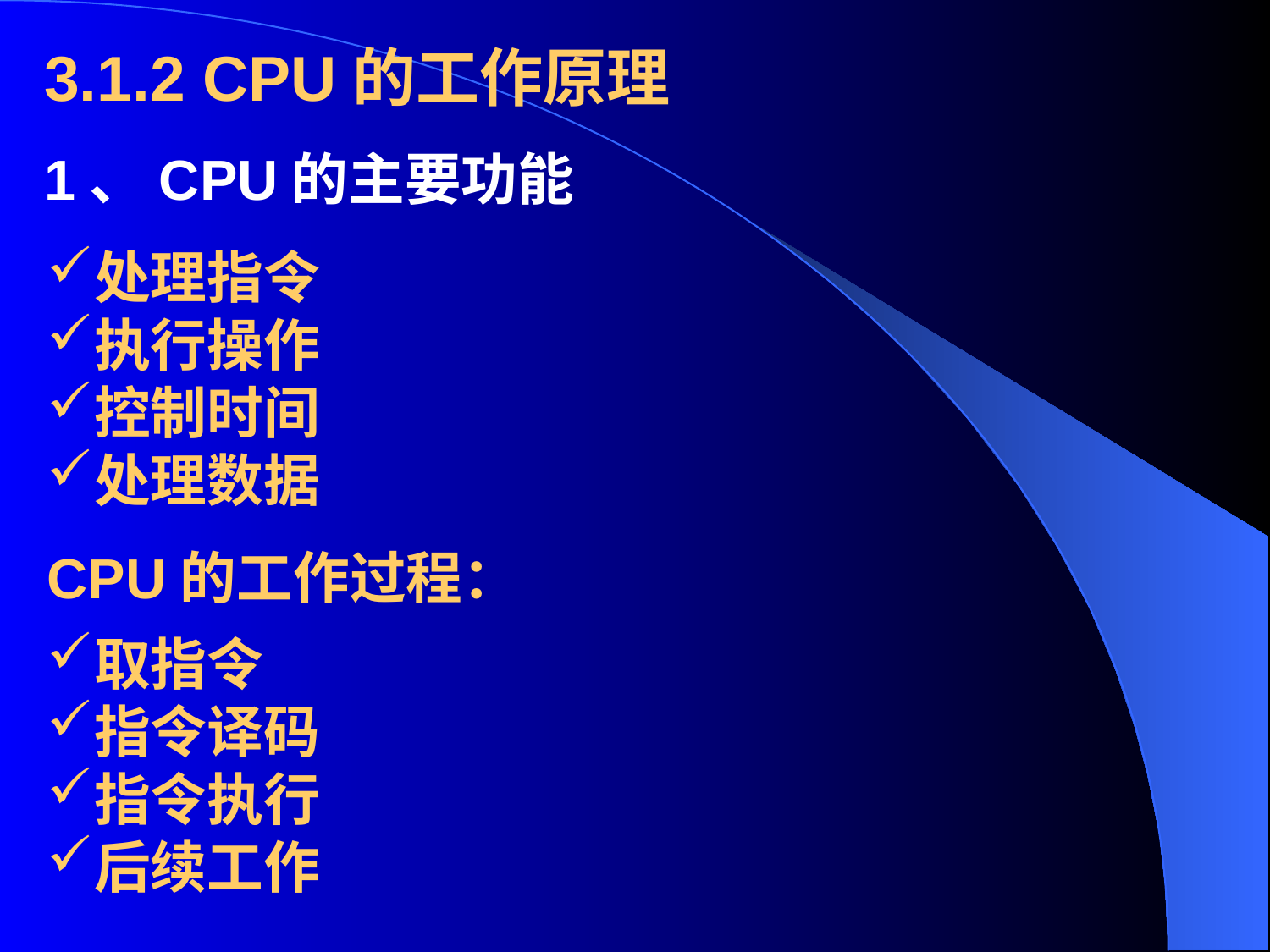

3.1.2 CPU的工作原理
1、CPU的主要功能
处理指令
执行操作
控制时间
处理数据
CPU的工作过程：
取指令
指令译码
指令执行
后续工作